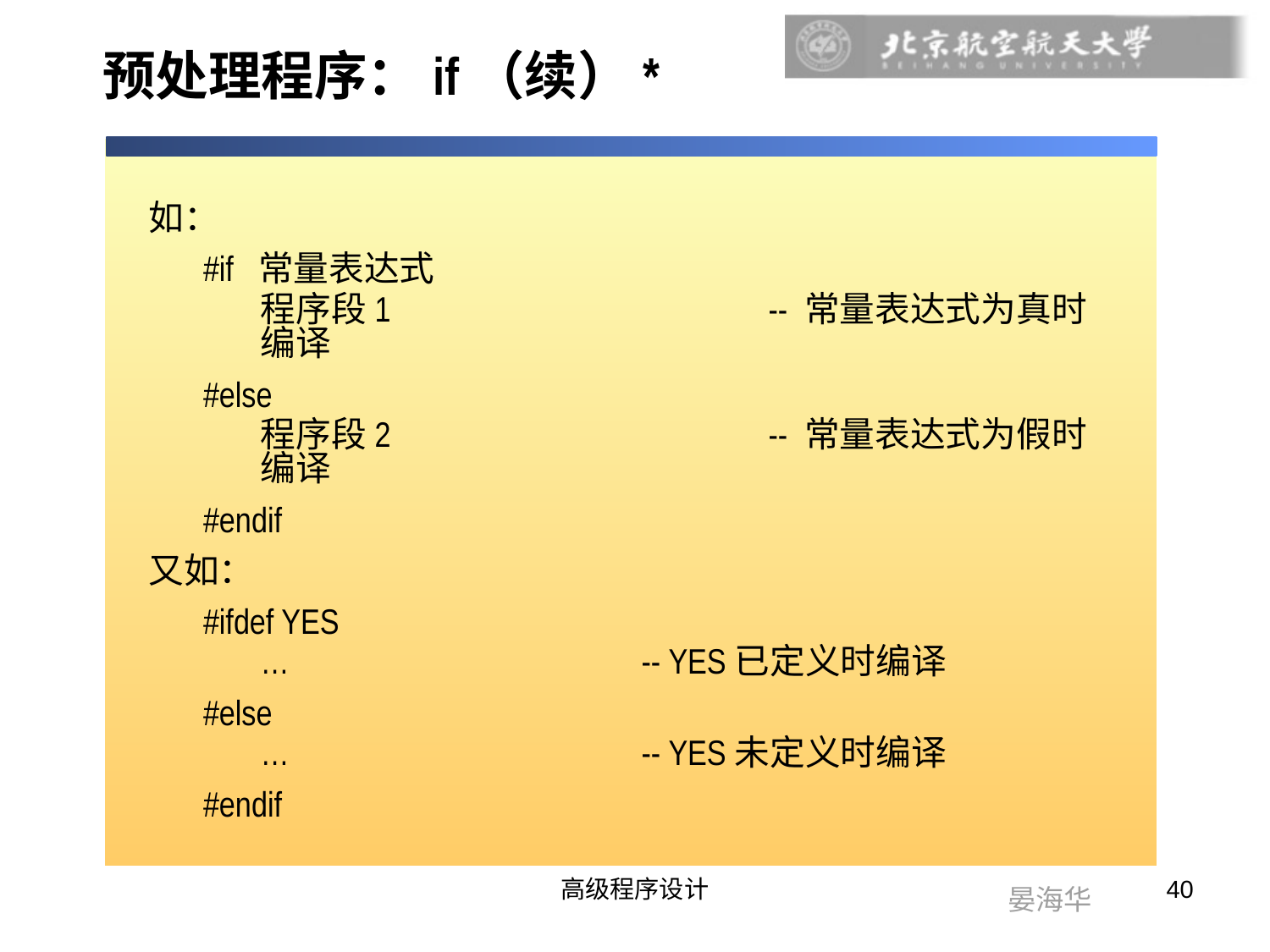

# 预处理程序：if（续）*
如：
#if  常量表达式
程序段1			-- 常量表达式为真时编译
#else
程序段2			-- 常量表达式为假时编译
#endif
又如：
#ifdef YES
…			-- YES已定义时编译
#else
…			-- YES未定义时编译
#endif

高级程序设计
40